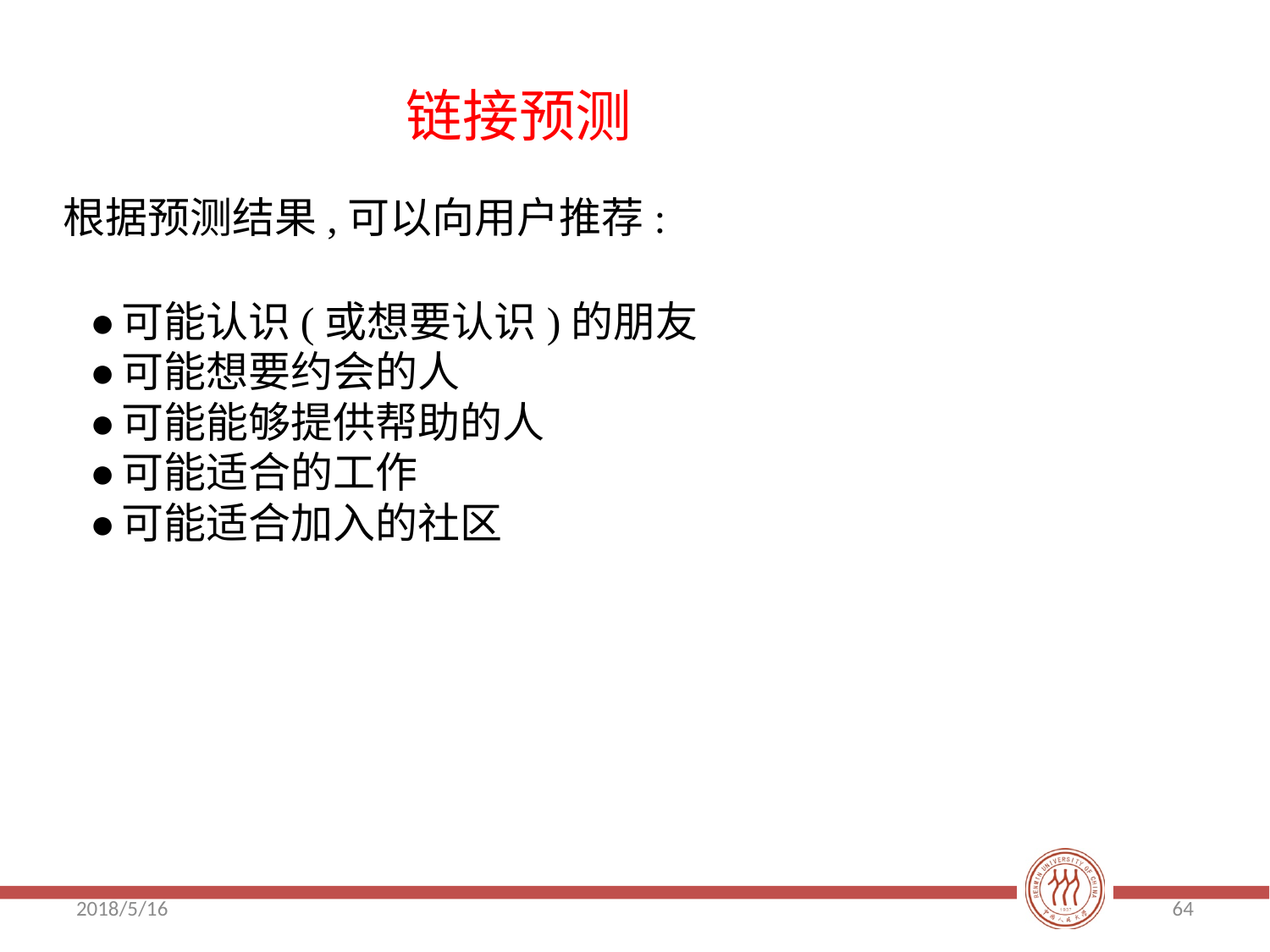

链接预测

根据预测结果,可以向用户推荐:
●
●
●
●
●
可能认识(或想要认识)的朋友
可能想要约会的人
可能能够提供帮助的人
可能适合的工作
可能适合加入的社区
2018/5/16
64